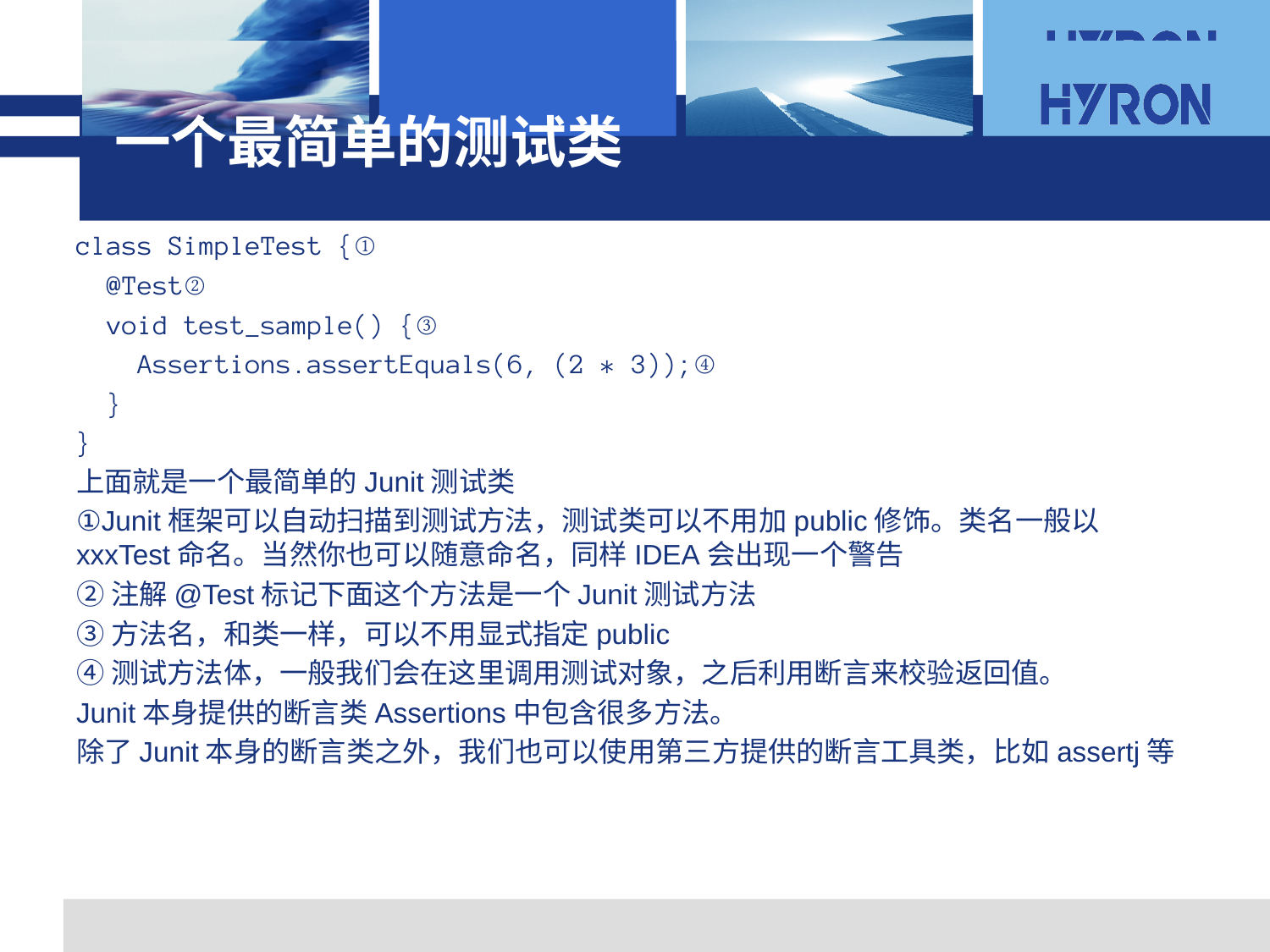

# 一个最简单的测试类
class SimpleTest {①
  @Test②
  void test_sample() {③
    Assertions.assertEquals(6, (2 * 3));④
  }
}
上面就是一个最简单的Junit测试类
①Junit框架可以自动扫描到测试方法，测试类可以不用加public修饰。类名一般以xxxTest命名。当然你也可以随意命名，同样IDEA会出现一个警告
②注解@Test标记下面这个方法是一个Junit测试方法
③方法名，和类一样，可以不用显式指定public
④测试方法体，一般我们会在这里调用测试对象，之后利用断言来校验返回值。
Junit本身提供的断言类Assertions中包含很多方法。
除了Junit本身的断言类之外，我们也可以使用第三方提供的断言工具类，比如assertj等